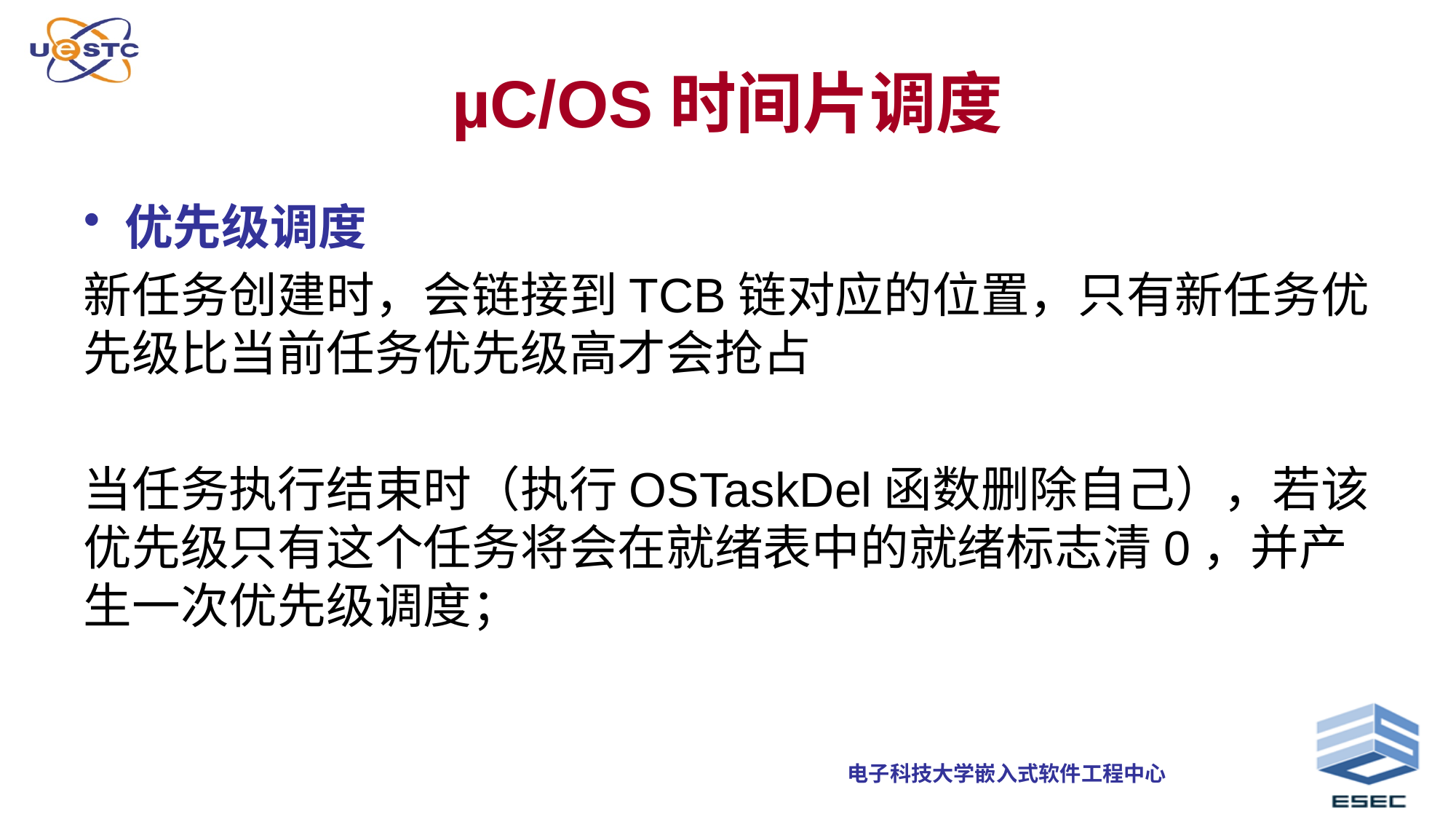

# µC/OS时间片调度
优先级调度
新任务创建时，会链接到TCB链对应的位置，只有新任务优先级比当前任务优先级高才会抢占

当任务执行结束时（执行OSTaskDel函数删除自己），若该优先级只有这个任务将会在就绪表中的就绪标志清0，并产生一次优先级调度；